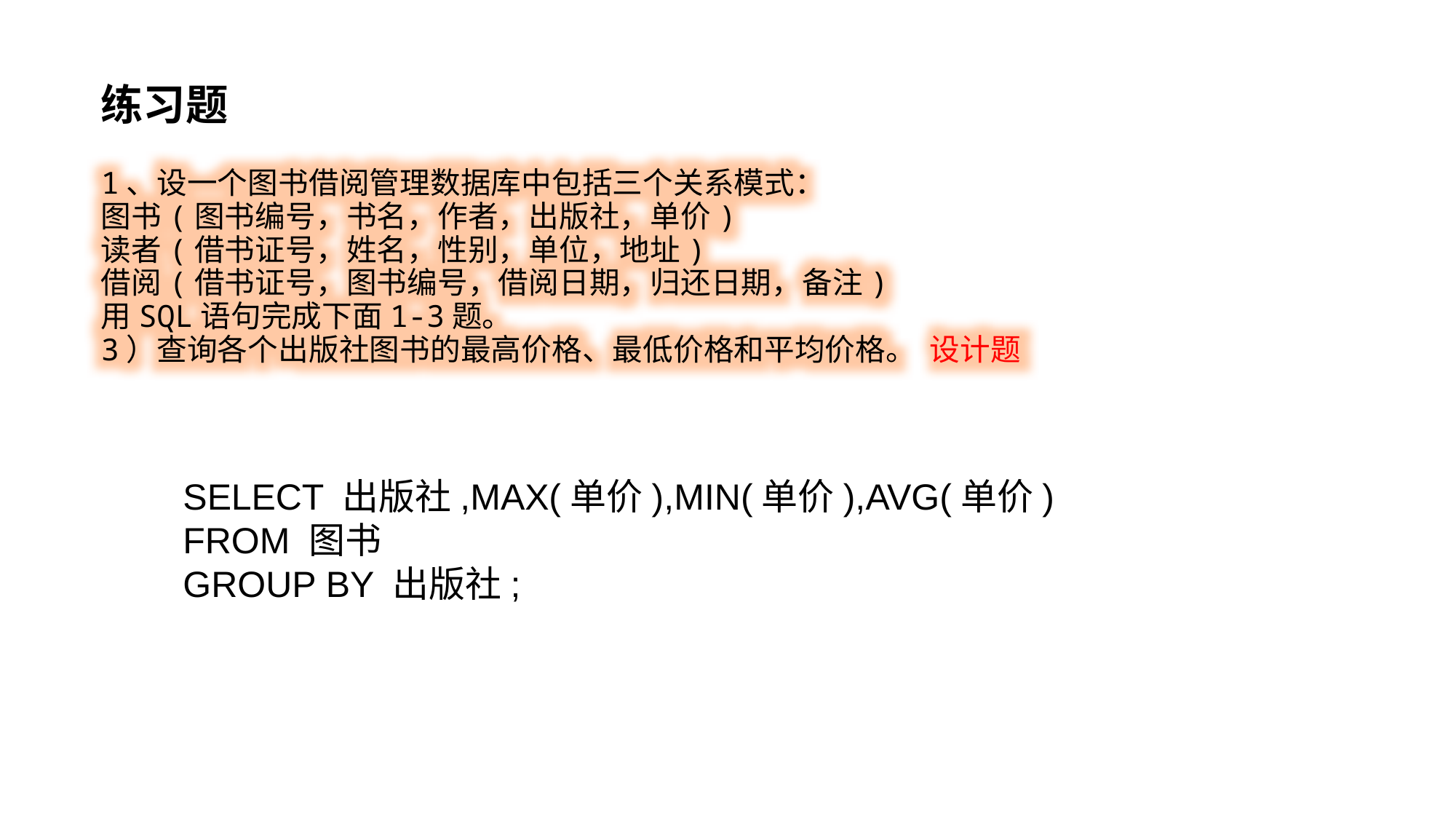

练习题
1、设一个图书借阅管理数据库中包括三个关系模式： 
图书(图书编号，书名，作者，出版社，单价) 
读者(借书证号，姓名，性别，单位，地址) 
借阅(借书证号，图书编号，借阅日期，归还日期，备注)
用SQL语句完成下面1-3题。
3）查询各个出版社图书的最高价格、最低价格和平均价格。  设计题

SELECT 出版社,MAX(单价),MIN(单价),AVG(单价)
FROM 图书
GROUP BY 出版社;